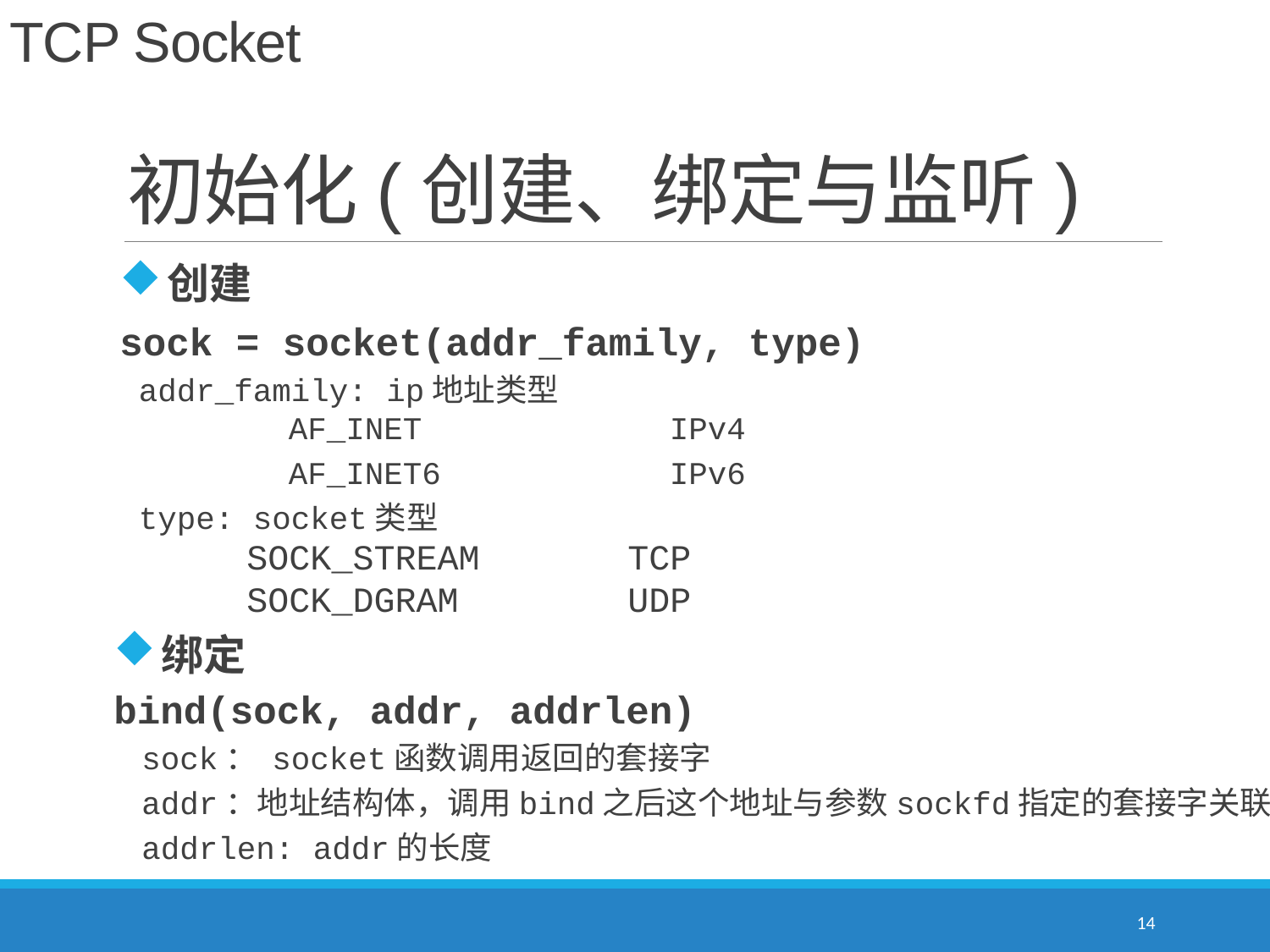

TCP Socket
# 初始化(创建、绑定与监听)
创建
sock = socket(addr_family, type)
 addr_family: ip地址类型
	AF_INET		IPv4
	AF_INET6		IPv6
 type: socket类型
	SOCK_STREAM		TCP
  	SOCK_DGRAM		UDP
绑定
bind(sock, addr, addrlen)
sock： socket函数调用返回的套接字
addr：地址结构体，调用bind之后这个地址与参数sockfd指定的套接字关联
addrlen: addr的长度

14